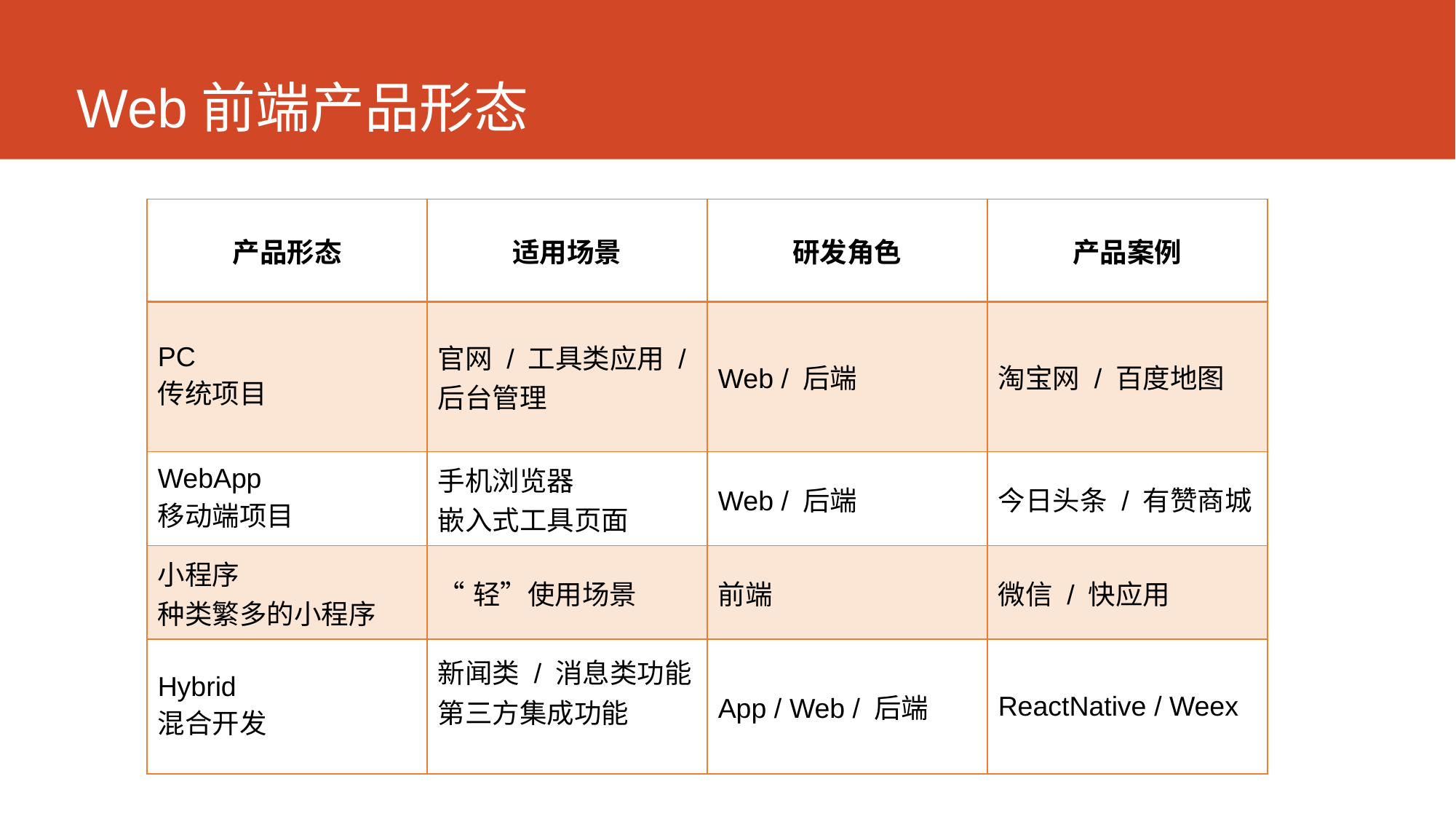

# Web前端产品形态
| 产品形态 | 适用场景 | 研发角色 | 产品案例 |
| --- | --- | --- | --- |
| PC 传统项目 | 官网 / 工具类应用 / 后台管理 | Web / 后端 | 淘宝网 / 百度地图 |
| WebApp 移动端项目 | 手机浏览器 嵌入式工具页面 | Web / 后端 | 今日头条 / 有赞商城 |
| 小程序 种类繁多的小程序 | “轻”使用场景 | 前端 | 微信 / 快应用 |
| Hybrid 混合开发 | 新闻类 / 消息类功能 第三方集成功能 | App / Web / 后端 | ReactNative / Weex |